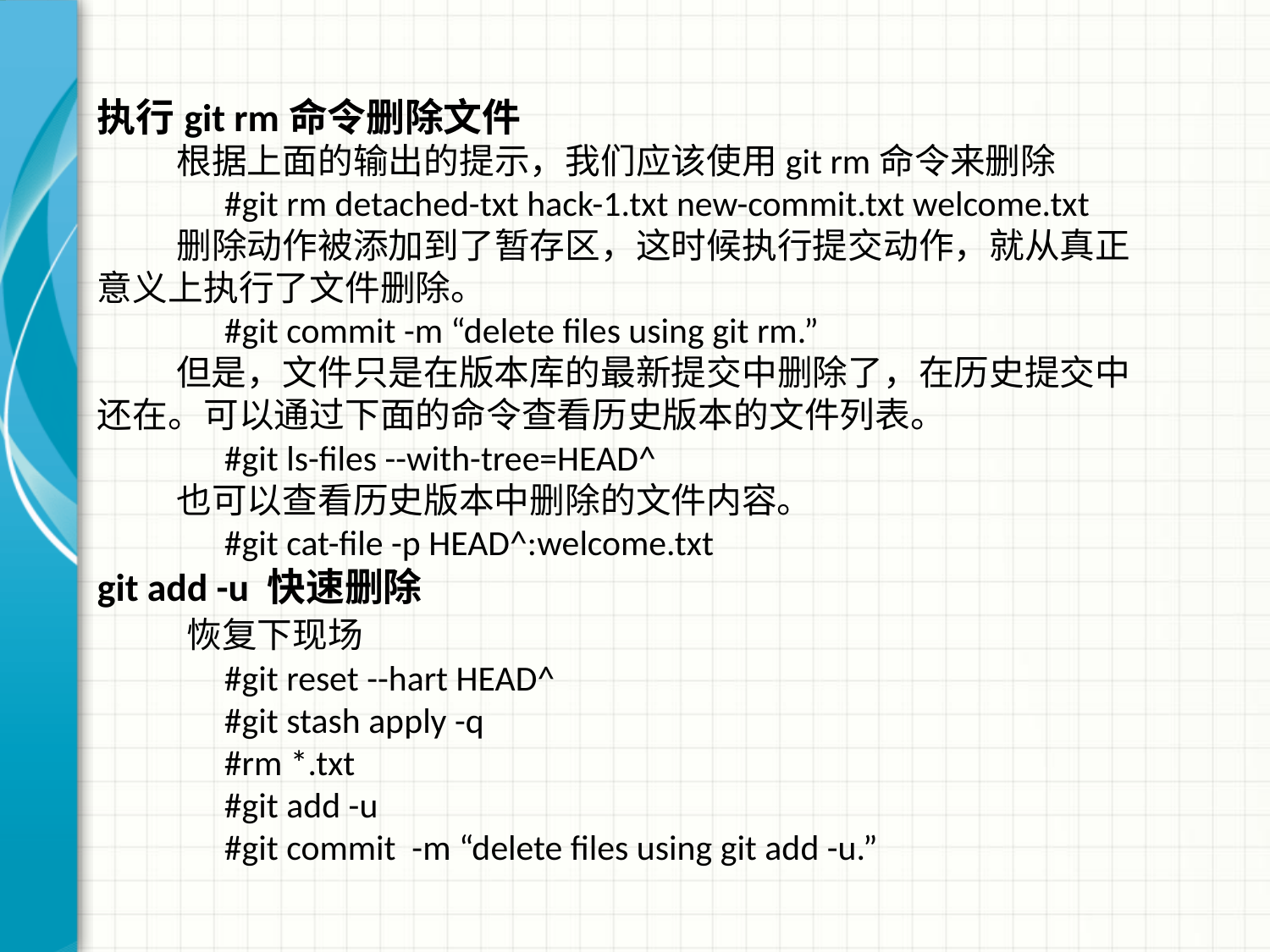

执行git rm命令删除文件
         根据上面的输出的提示，我们应该使用git rm命令来删除
	#git rm detached-txt hack-1.txt new-commit.txt welcome.txt
         删除动作被添加到了暂存区，这时候执行提交动作，就从真正意义上执行了文件删除。
	#git commit -m “delete files using git rm.”
         但是，文件只是在版本库的最新提交中删除了，在历史提交中还在。可以通过下面的命令查看历史版本的文件列表。
	#git ls-files --with-tree=HEAD^
         也可以查看历史版本中删除的文件内容。
	#git cat-file -p HEAD^:welcome.txt
git add -u 快速删除
         恢复下现场
	#git reset --hart HEAD^
	#git stash apply -q
	#rm *.txt
	#git add -u
	#git commit  -m “delete files using git add -u.”